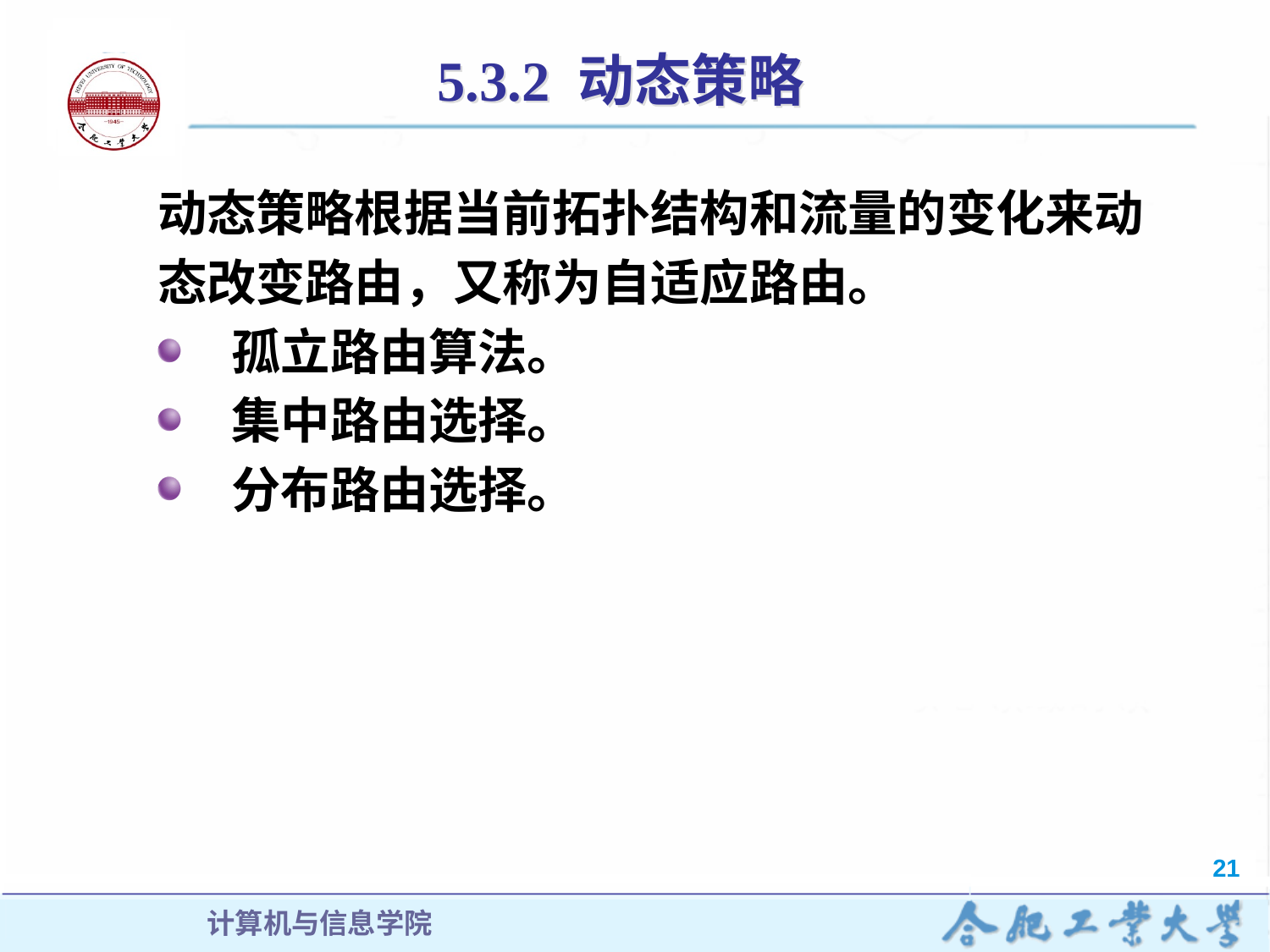

# 5.3.2 动态策略
动态策略根据当前拓扑结构和流量的变化来动
态改变路由，又称为自适应路由。
孤立路由算法。
集中路由选择。
分布路由选择。